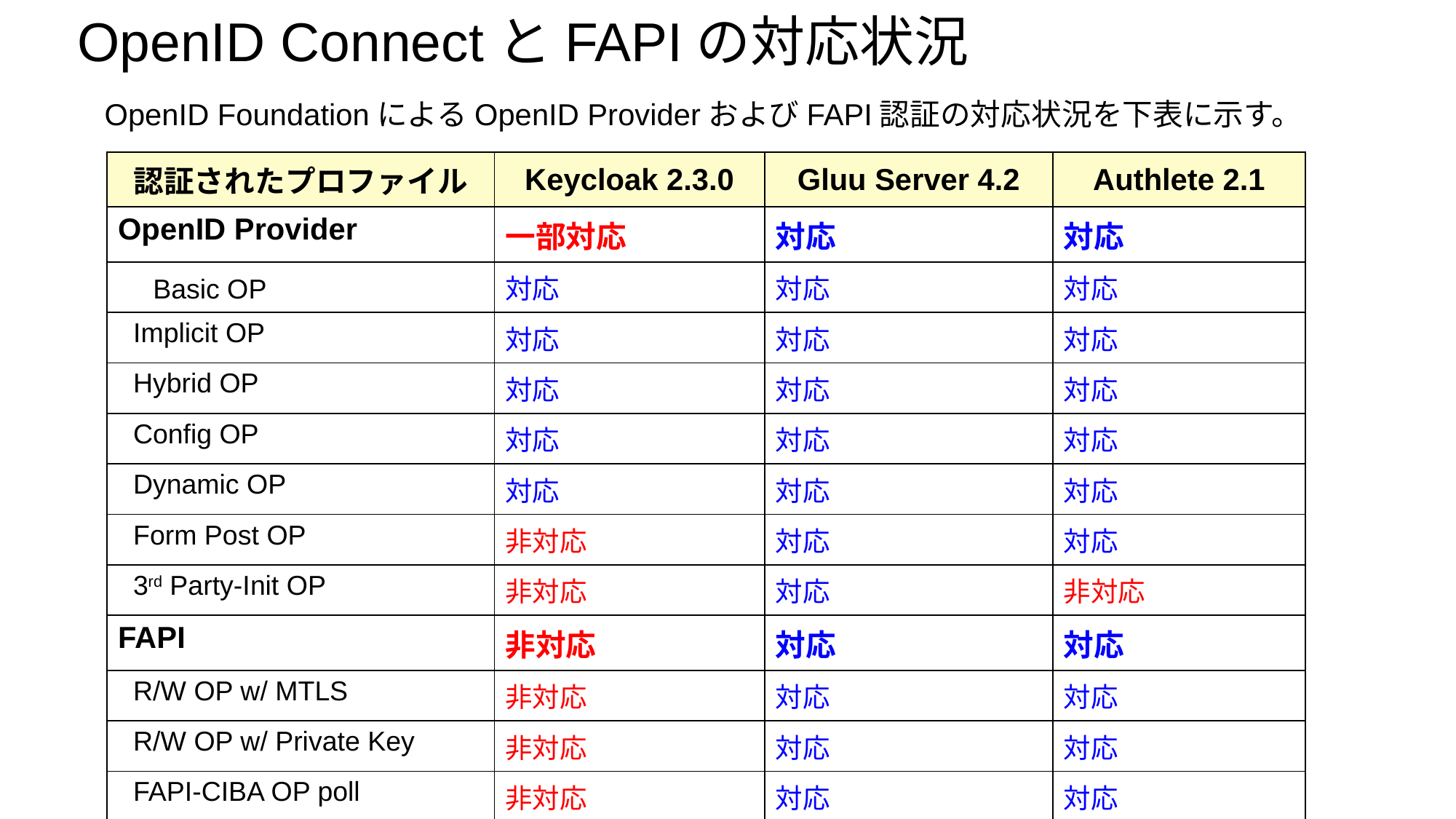

OpenID ConnectとFAPIの対応状況
OpenID FoundationによるOpenID ProviderおよびFAPI認証の対応状況を下表に示す。
| 認証されたプロファイル | Keycloak 2.3.0 | Gluu Server 4.2 | Authlete 2.1 |
| --- | --- | --- | --- |
| OpenID Provider | 一部対応 | 対応 | 対応 |
| Basic OP | 対応 | 対応 | 対応 |
| Implicit OP | 対応 | 対応 | 対応 |
| Hybrid OP | 対応 | 対応 | 対応 |
| Config OP | 対応 | 対応 | 対応 |
| Dynamic OP | 対応 | 対応 | 対応 |
| Form Post OP | 非対応 | 対応 | 対応 |
| 3rd Party-Init OP | 非対応 | 対応 | 非対応 |
| FAPI | 非対応 | 対応 | 対応 |
| R/W OP w/ MTLS | 非対応 | 対応 | 対応 |
| R/W OP w/ Private Key | 非対応 | 対応 | 対応 |
| FAPI-CIBA OP poll | 非対応 | 対応 | 対応 |
| FAPI-CIBA OP ping | 非対応 | 対応 | 対応 |